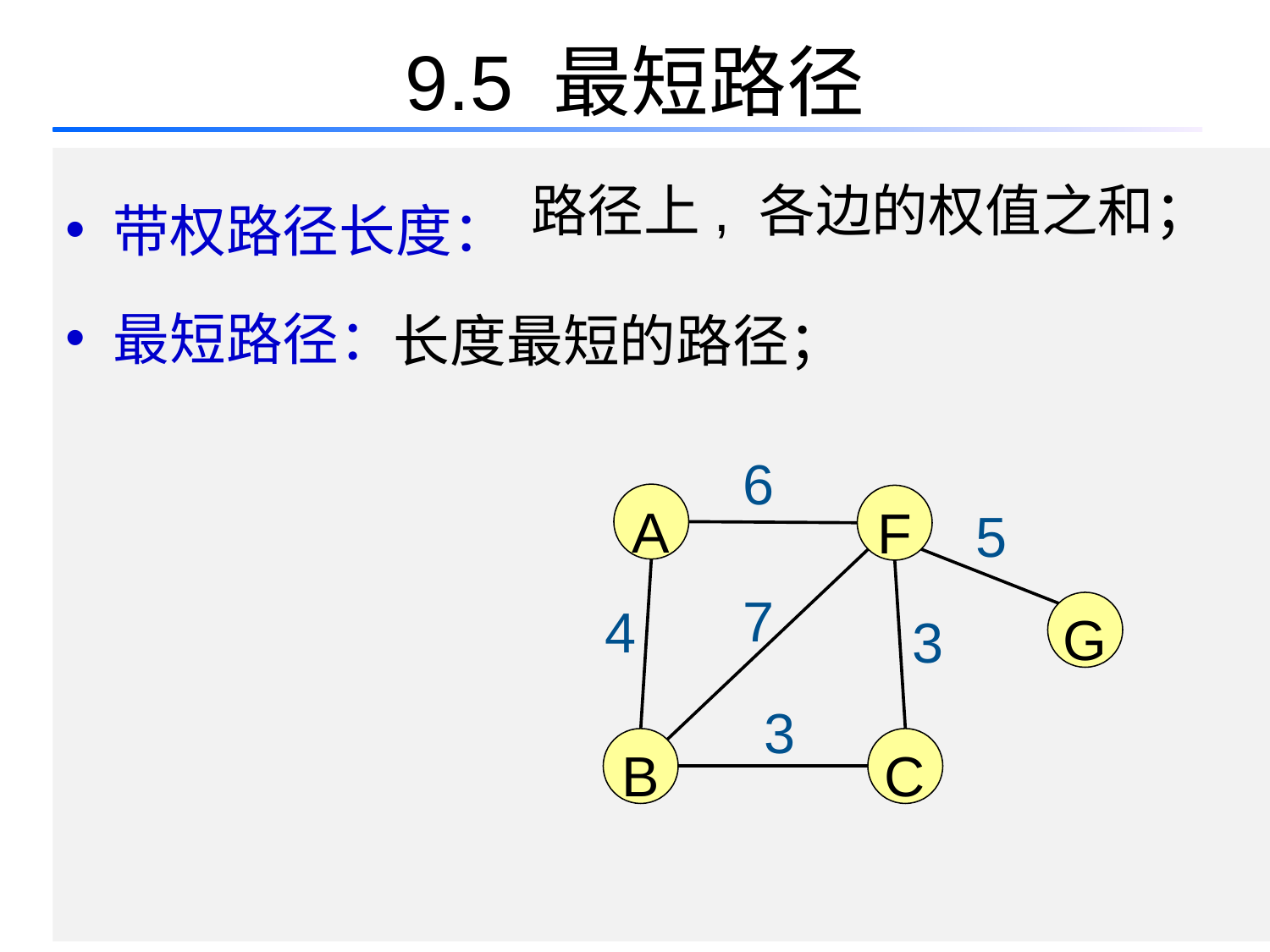

# 9.5 最短路径

带权路径长度：
最短路径：
路径上, 各边的权值之和；
长度最短的路径；
6
A
F
5
7
4
G
3
3
B
C